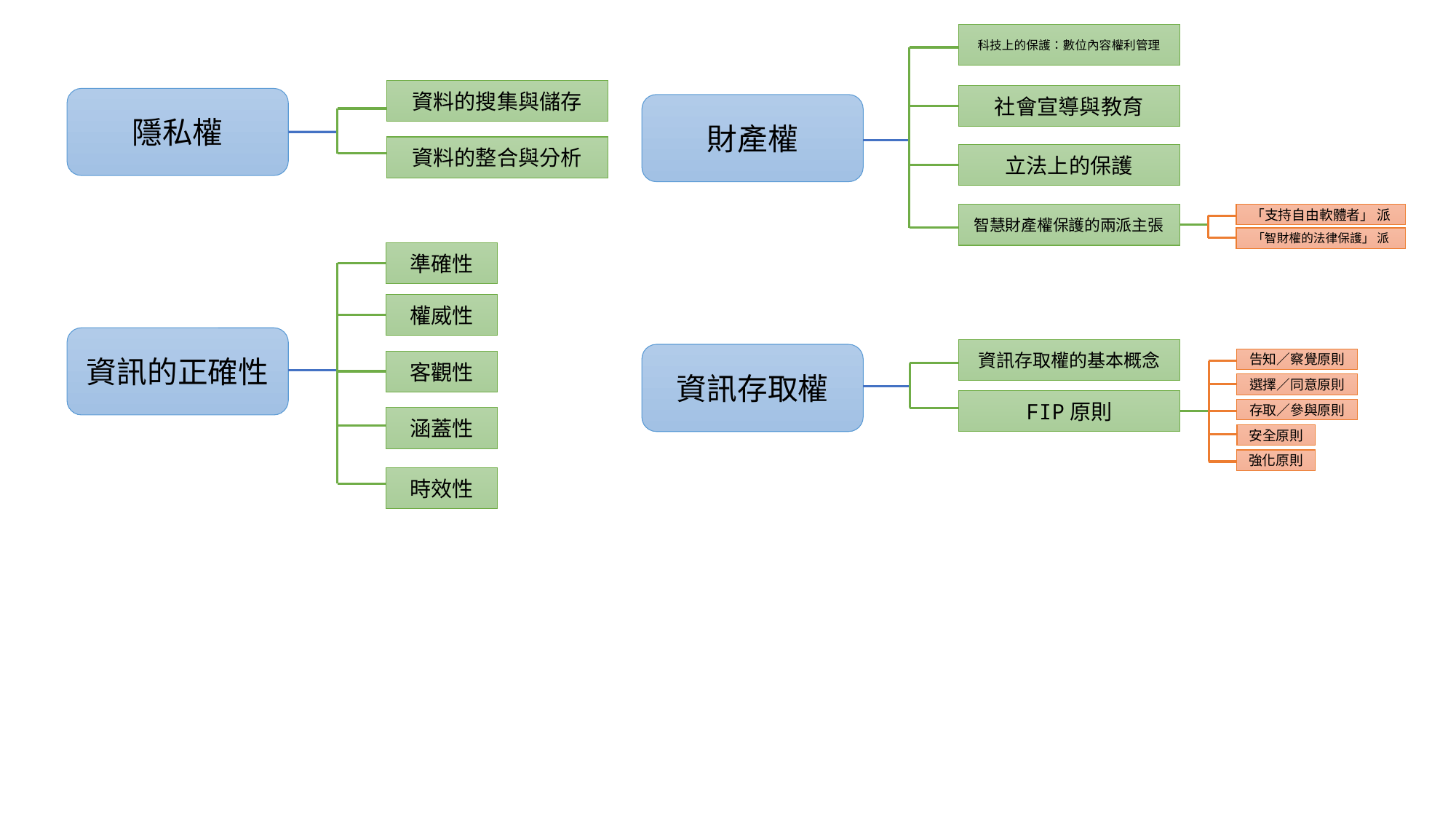

科技上的保護：數位內容權利管理
社會宣導與教育
財產權
立法上的保護
智慧財產權保護的兩派主張
「支持自由軟體者」 派
「智財權的法律保護」 派
資料的搜集與儲存
隱私權
資料的整合與分析
準確性
權威性
資訊的正確性
客觀性
涵蓋性
時效性
資訊存取權的基本概念
資訊存取權
告知／察覺原則
選擇／同意原則
FIP原則
存取／參與原則
安全原則
強化原則